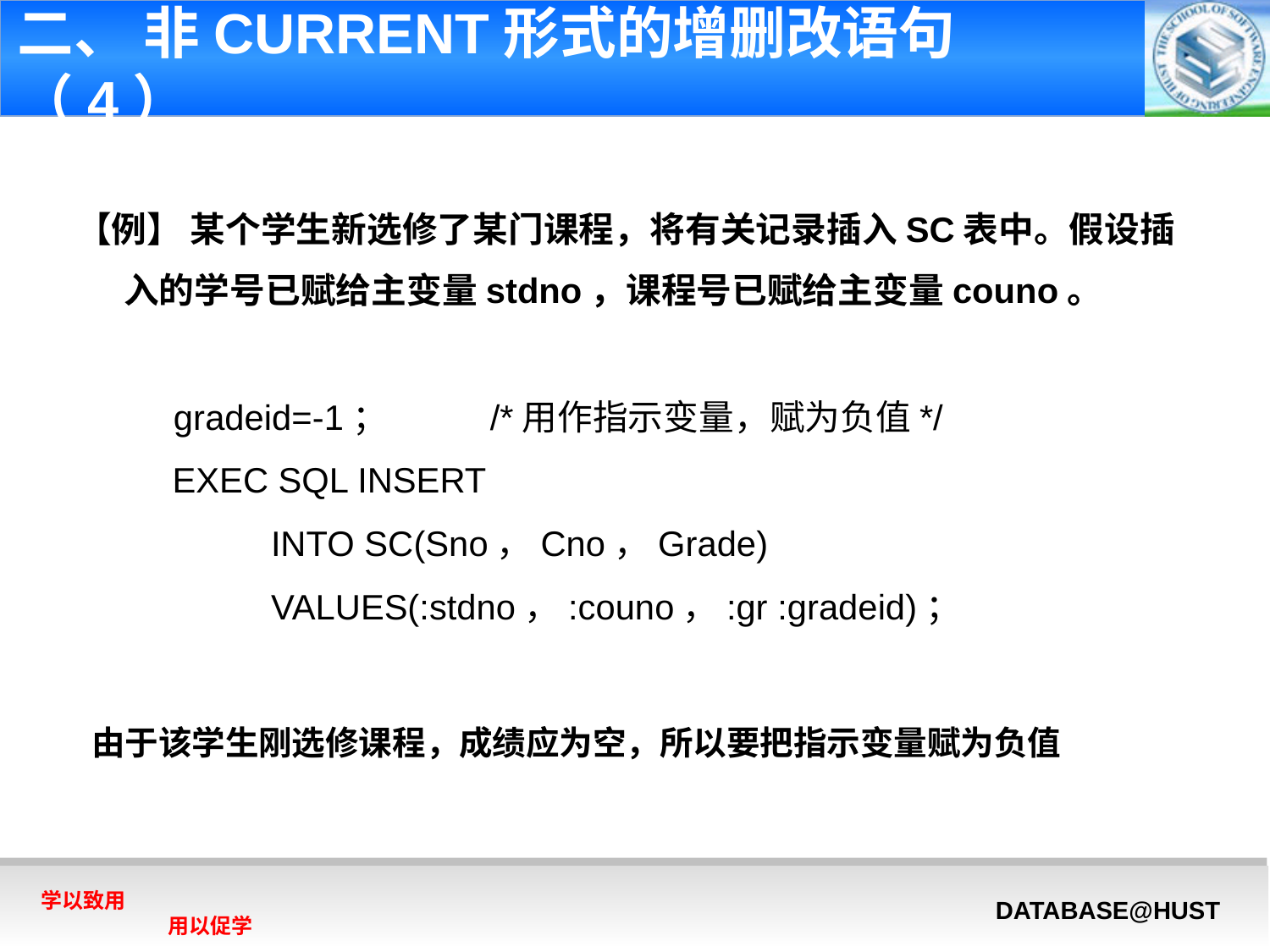

# 二、 非CURRENT形式的增删改语句（4）
【例】 某个学生新选修了某门课程，将有关记录插入SC表中。假设插入的学号已赋给主变量stdno，课程号已赋给主变量couno。

          gradeid=-1；            /*用作指示变量，赋为负值*/
	     EXEC SQL INSERT
                    INTO SC(Sno，Cno，Grade)
                    VALUES(:stdno，:couno，:gr :gradeid)；

 由于该学生刚选修课程，成绩应为空，所以要把指示变量赋为负值